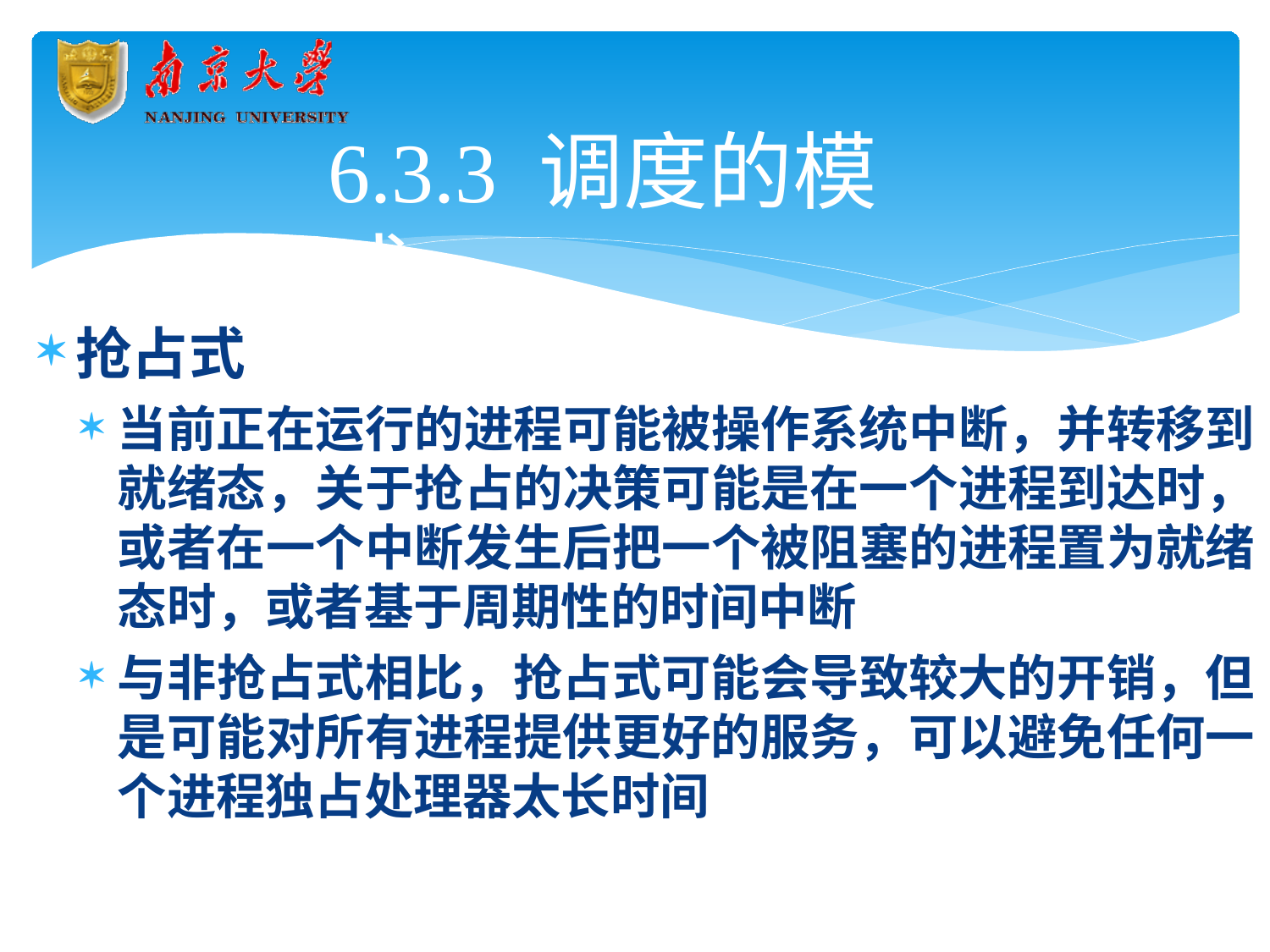

# 6.3.3 调度的模式
抢占式
当前正在运行的进程可能被操作系统中断，并转移到 就绪态，关于抢占的决策可能是在一个进程到达时， 或者在一个中断发生后把一个被阻塞的进程置为就绪 态时，或者基于周期性的时间中断
与非抢占式相比，抢占式可能会导致较大的开销，但 是可能对所有进程提供更好的服务，可以避免任何一 个进程独占处理器太长时间